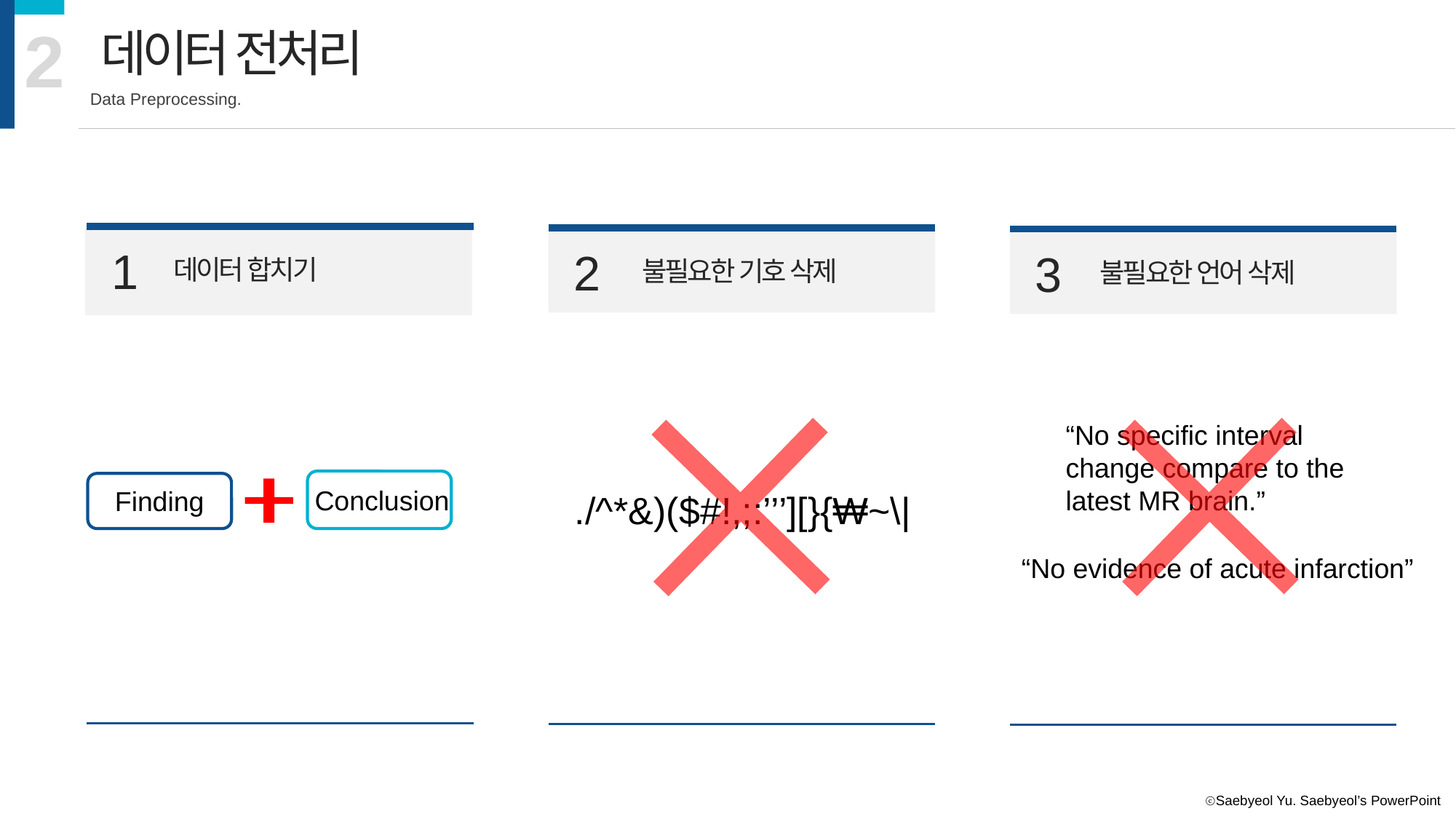

2
데이터 전처리
Data Preprocessing.

1
2
3
데이터 합치기
불필요한 기호 삭제
불필요한 언어 삭제

“No specific interval change compare to the latest MR brain.”

Conclusion
Finding

./^*&)($#!,;:’’’][}{₩~\|
“No evidence of acute infarction”